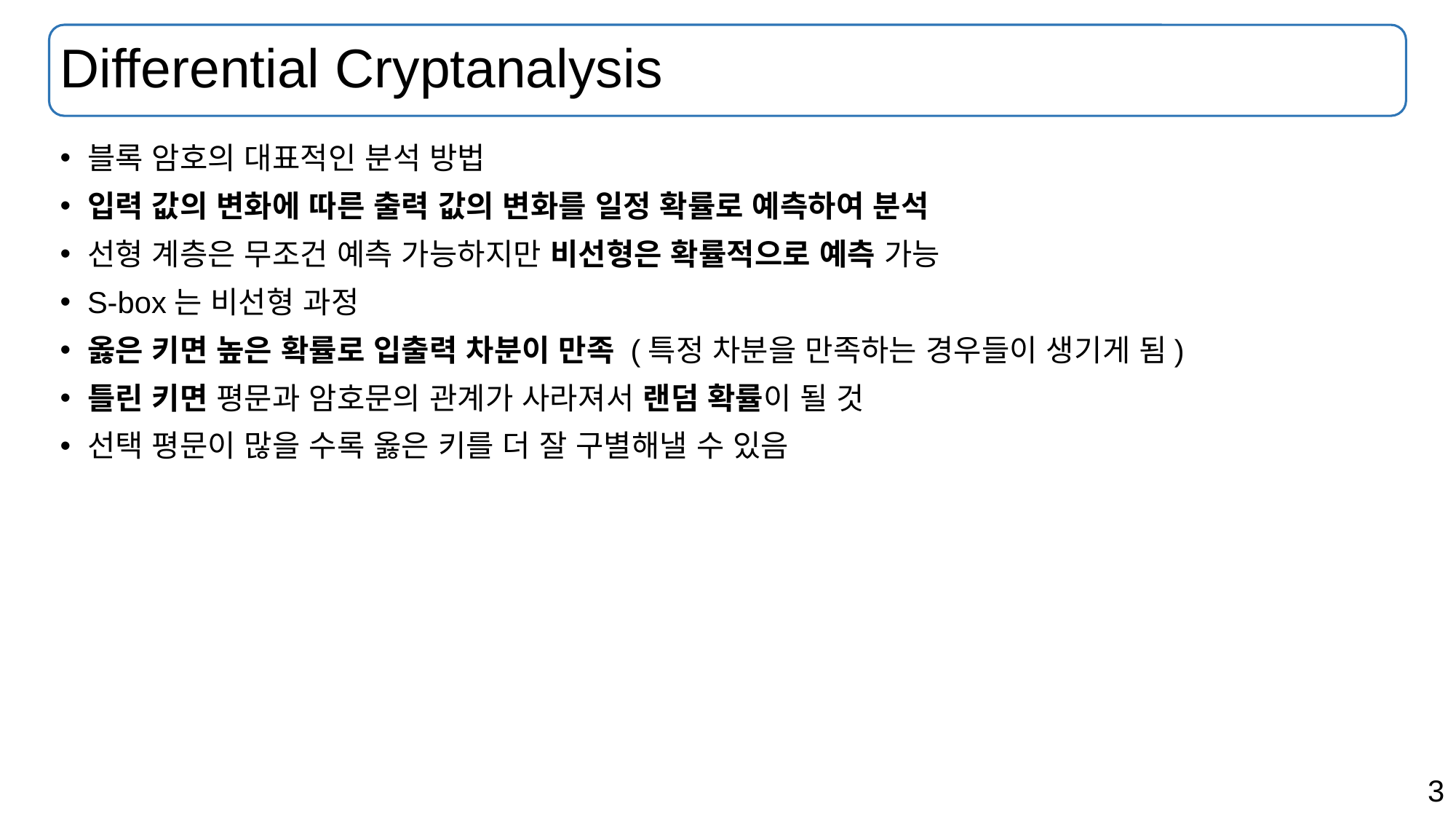

# Differential Cryptanalysis
블록 암호의 대표적인 분석 방법
입력 값의 변화에 따른 출력 값의 변화를 일정 확률로 예측하여 분석
선형 계층은 무조건 예측 가능하지만 비선형은 확률적으로 예측 가능
S-box는 비선형 과정
옳은 키면 높은 확률로 입출력 차분이 만족 (특정 차분을 만족하는 경우들이 생기게 됨)
틀린 키면 평문과 암호문의 관계가 사라져서 랜덤 확률이 될 것
선택 평문이 많을 수록 옳은 키를 더 잘 구별해낼 수 있음